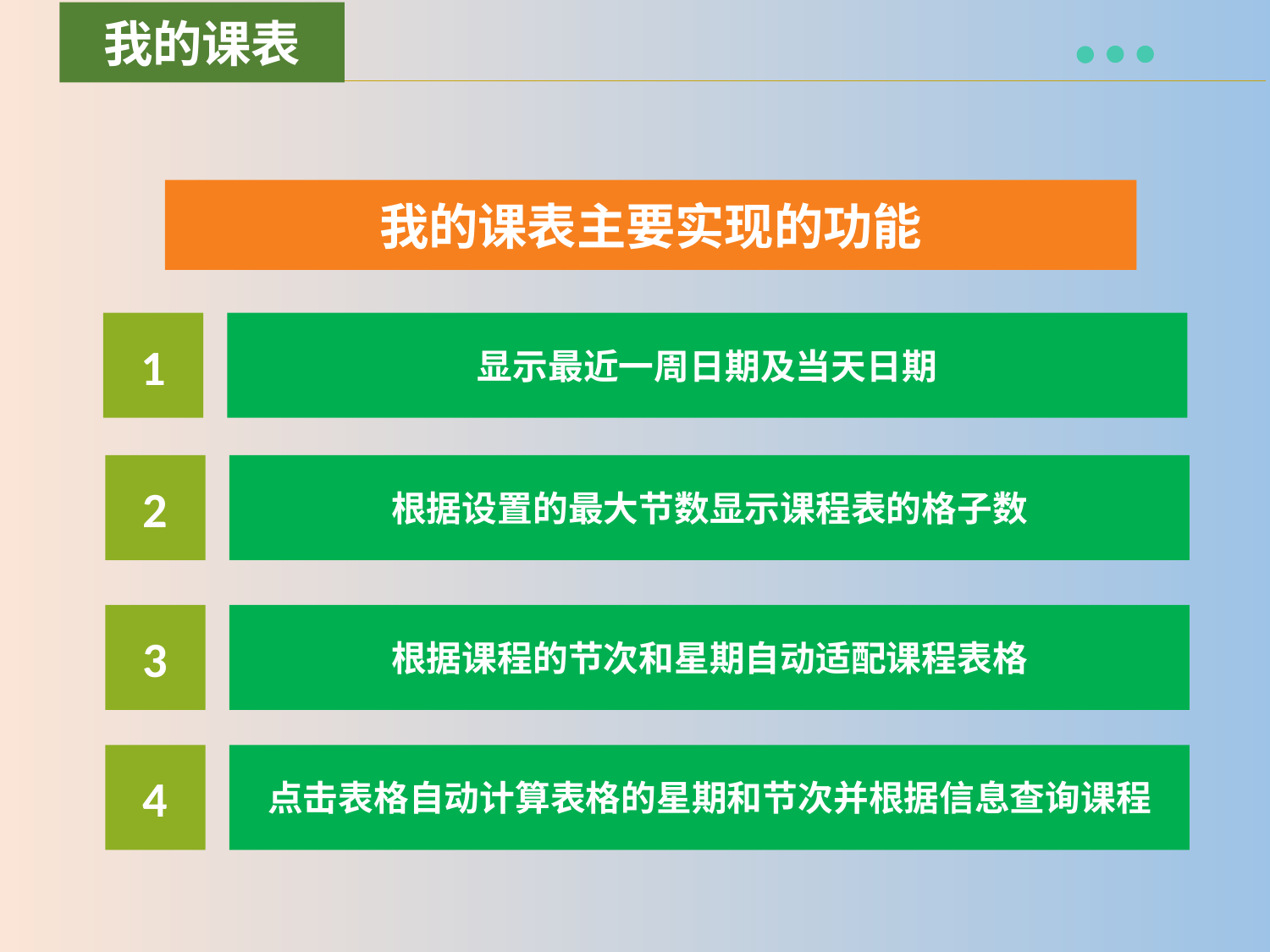

我的课表

我的课表主要实现的功能
1
显示最近一周日期及当天日期
2
根据设置的最大节数显示课程表的格子数
3
根据课程的节次和星期自动适配课程表格
4
点击表格自动计算表格的星期和节次并根据信息查询课程